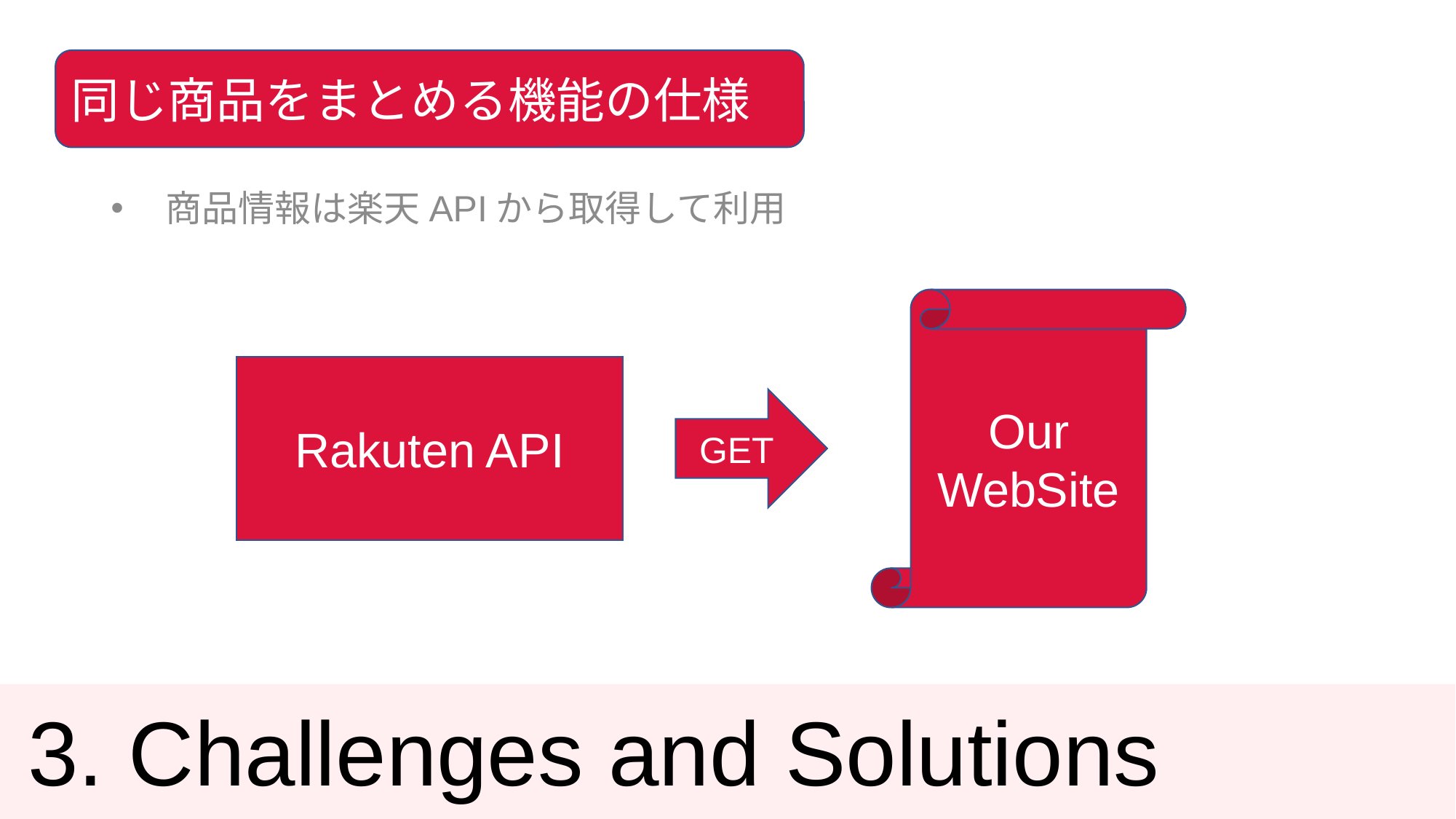

同じ商品をまとめる機能の仕様
商品情報は楽天APIから取得して利用
Our WebSite
Rakuten API
GET
# 3. Challenges and Solutions